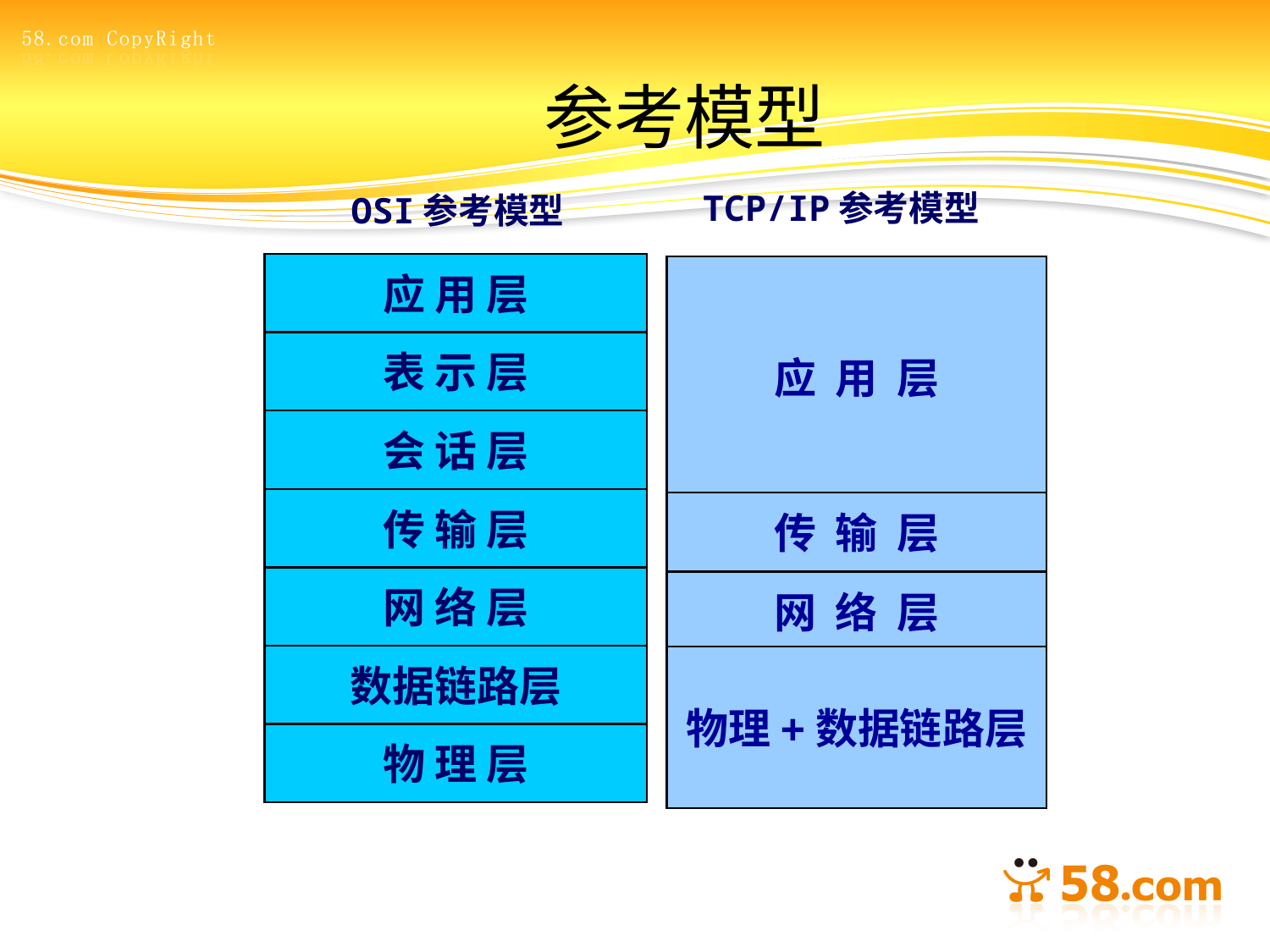

# 参考模型
TCP/IP参考模型
OSI参考模型
应 用 层
表 示 层
会 话 层
传 输 层
网 络 层
数据链路层
物 理 层
应  用  层
传  输  层
网  络  层
物理+数据链路层